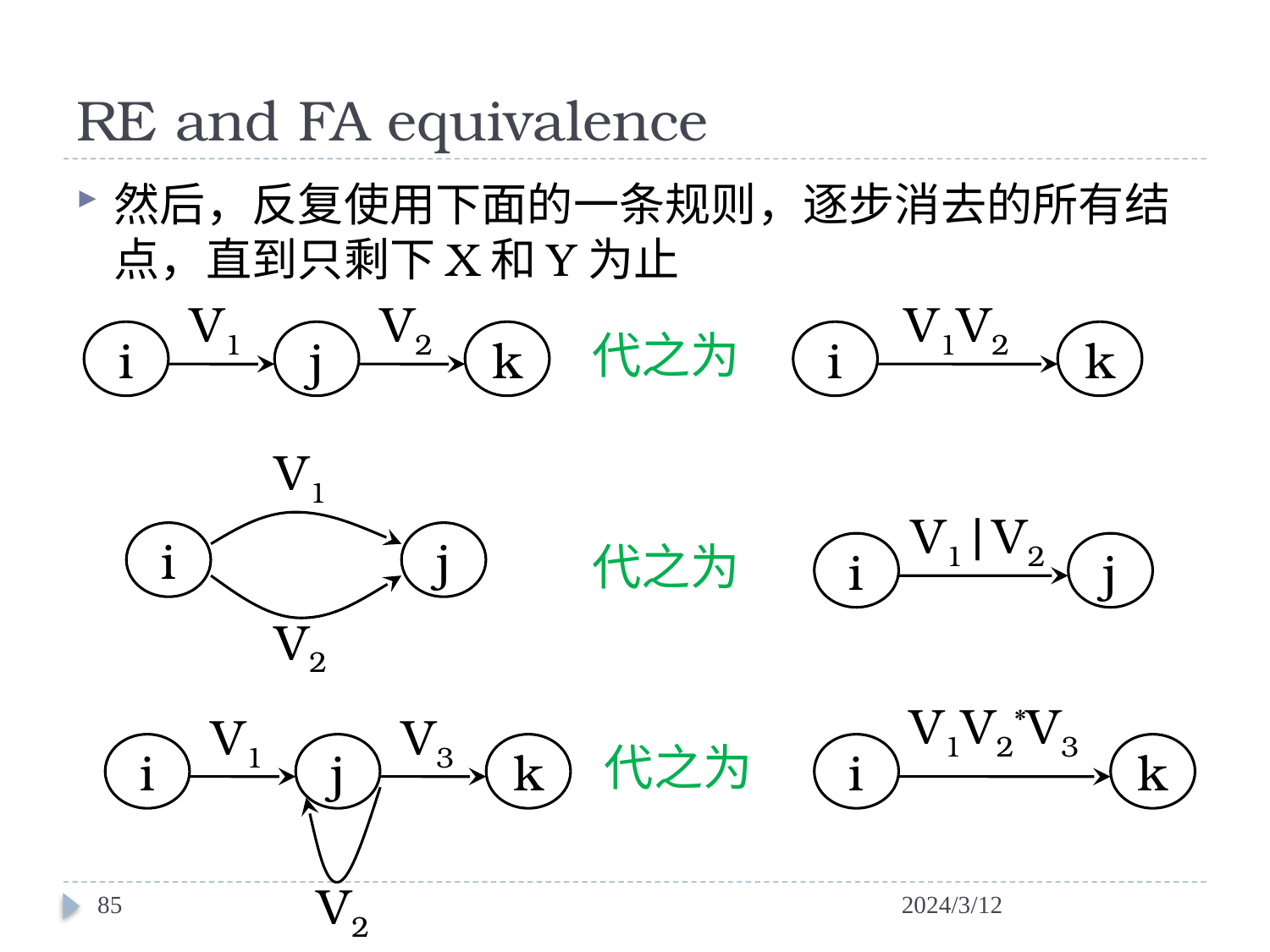

# RE and FA equivalence
然后，反复使用下面的一条规则，逐步消去的所有结点，直到只剩下X和Y为止
V1
V2
i
j
k

V1V2
i
k

代之为
V1

i
j

V2
V1|V2
i
j

代之为
V1V2*V3
i
k

V1
V3
i
j
k

V2
代之为
85
2024/3/12